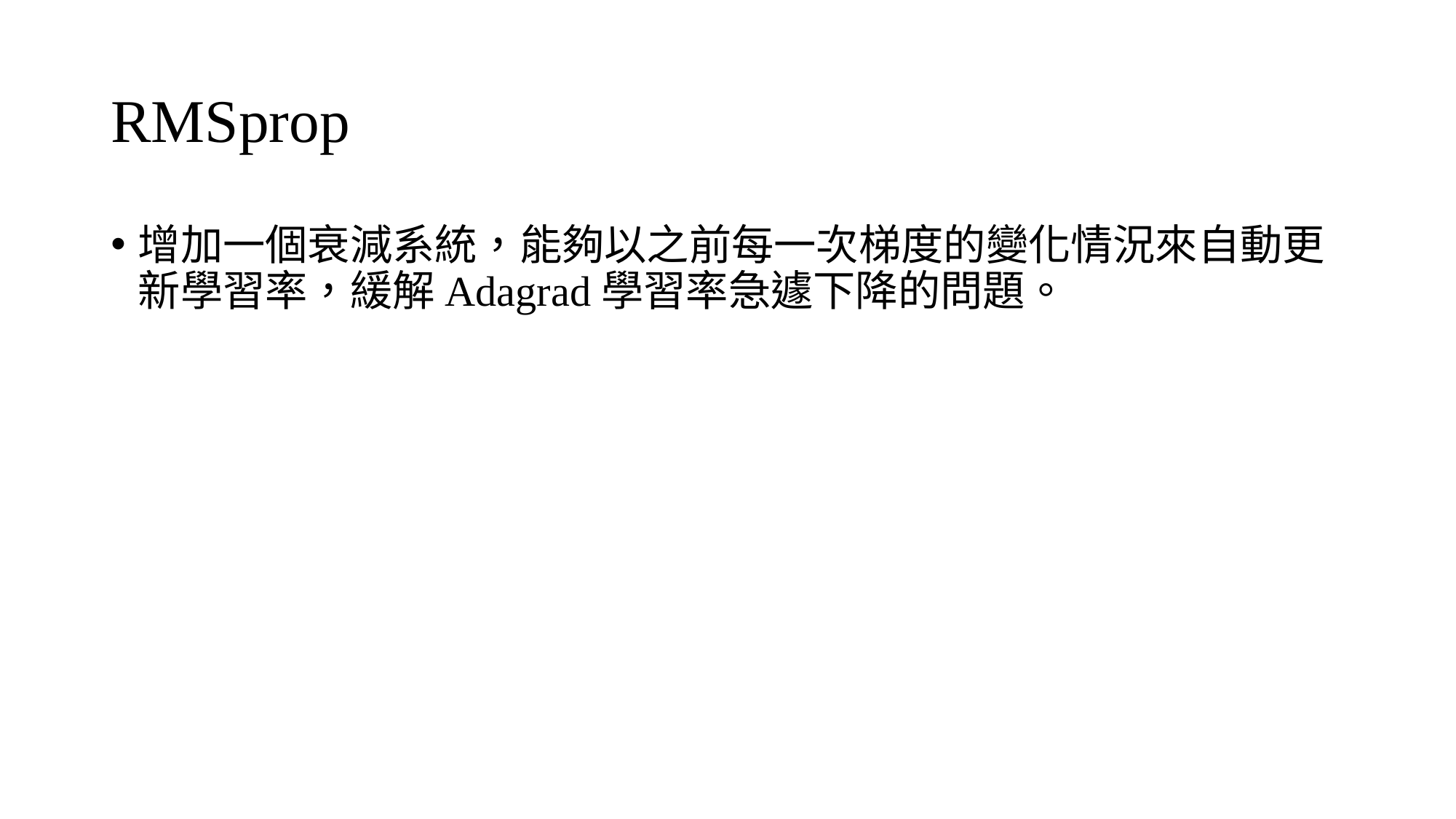

# RMSprop
增加一個衰減系統，能夠以之前每一次梯度的變化情況來自動更新學習率，緩解Adagrad學習率急遽下降的問題。